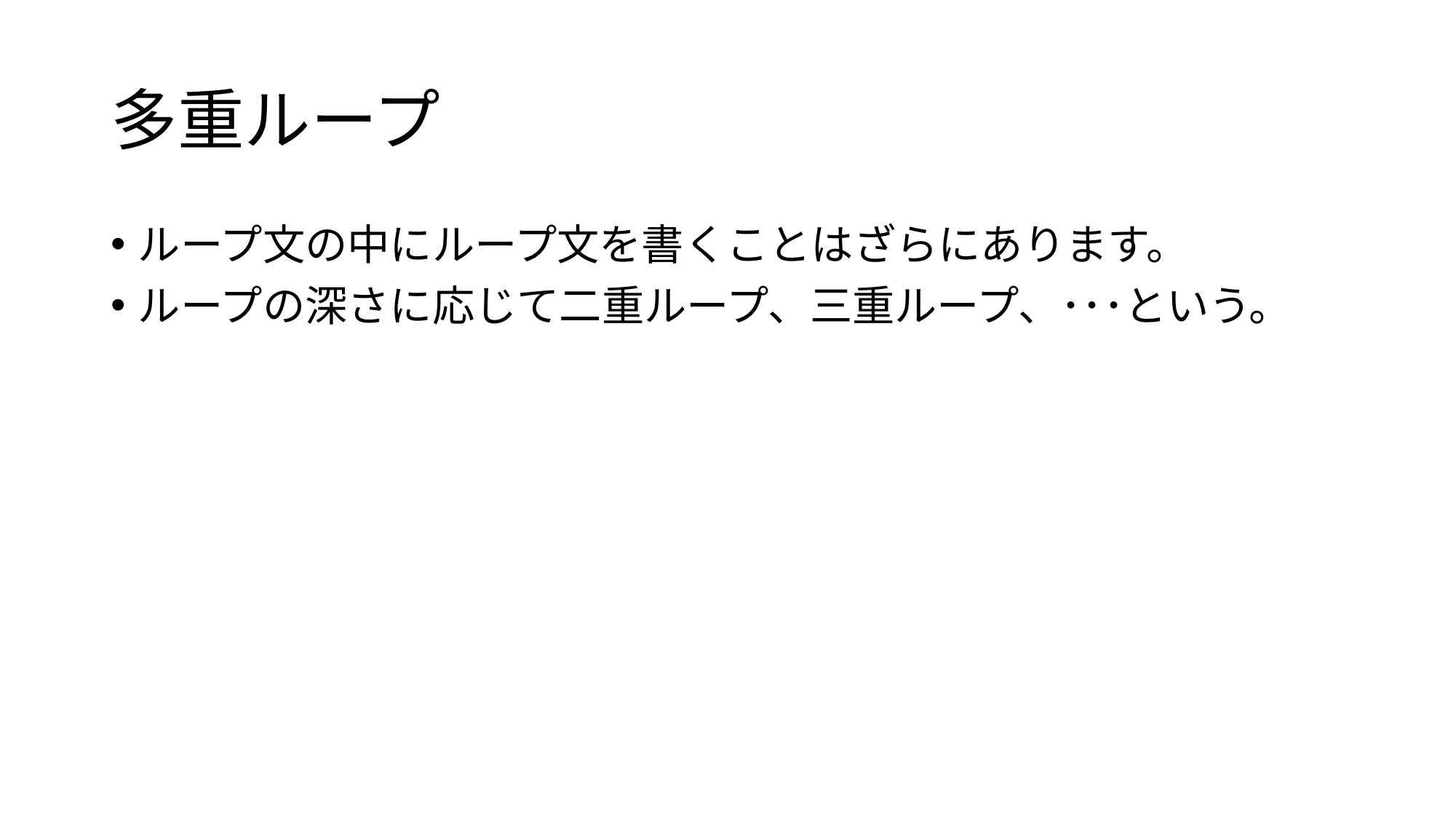

# 多重ループ
ループ文の中にループ文を書くことはざらにあります。
ループの深さに応じて二重ループ、三重ループ、･･･という。